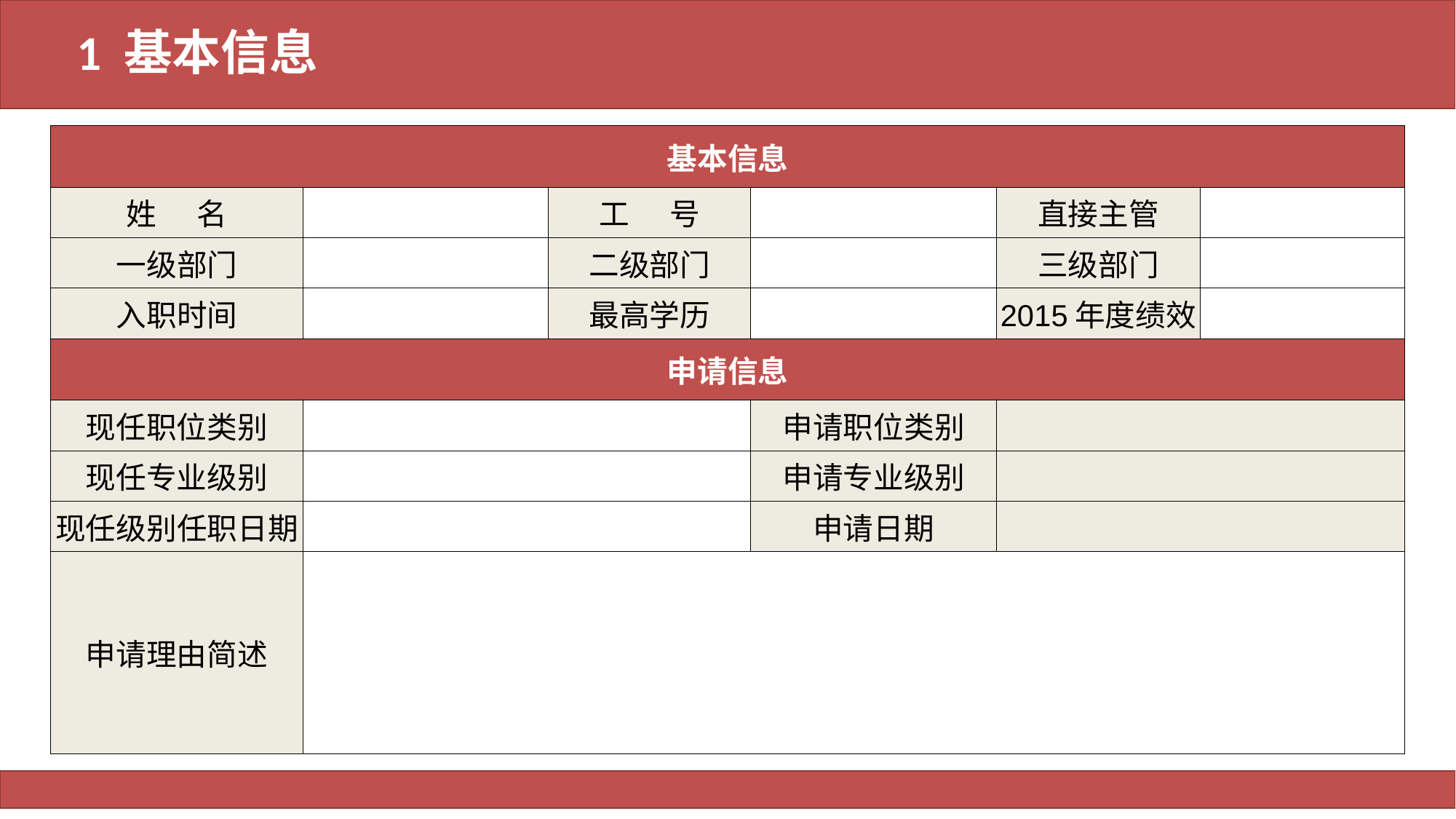

# 1 基本信息
| 基本信息 |  |  |  |  |  |
| --- | --- | --- | --- | --- | --- |
| 姓 名 |  | 工 号 |  | 直接主管 |  |
| 一级部门 |  | 二级部门 |  | 三级部门 |  |
| 入职时间 |  | 最高学历 |  | 2015年度绩效 |  |
| 申请信息 |  |  |  |  |  |
| 现任职位类别 |  |  | 申请职位类别 |  |  |
| 现任专业级别 |  |  | 申请专业级别 |  |  |
| 现任级别任职日期 |  |  | 申请日期 |  |  |
| 申请理由简述 |  |  |  |  |  |